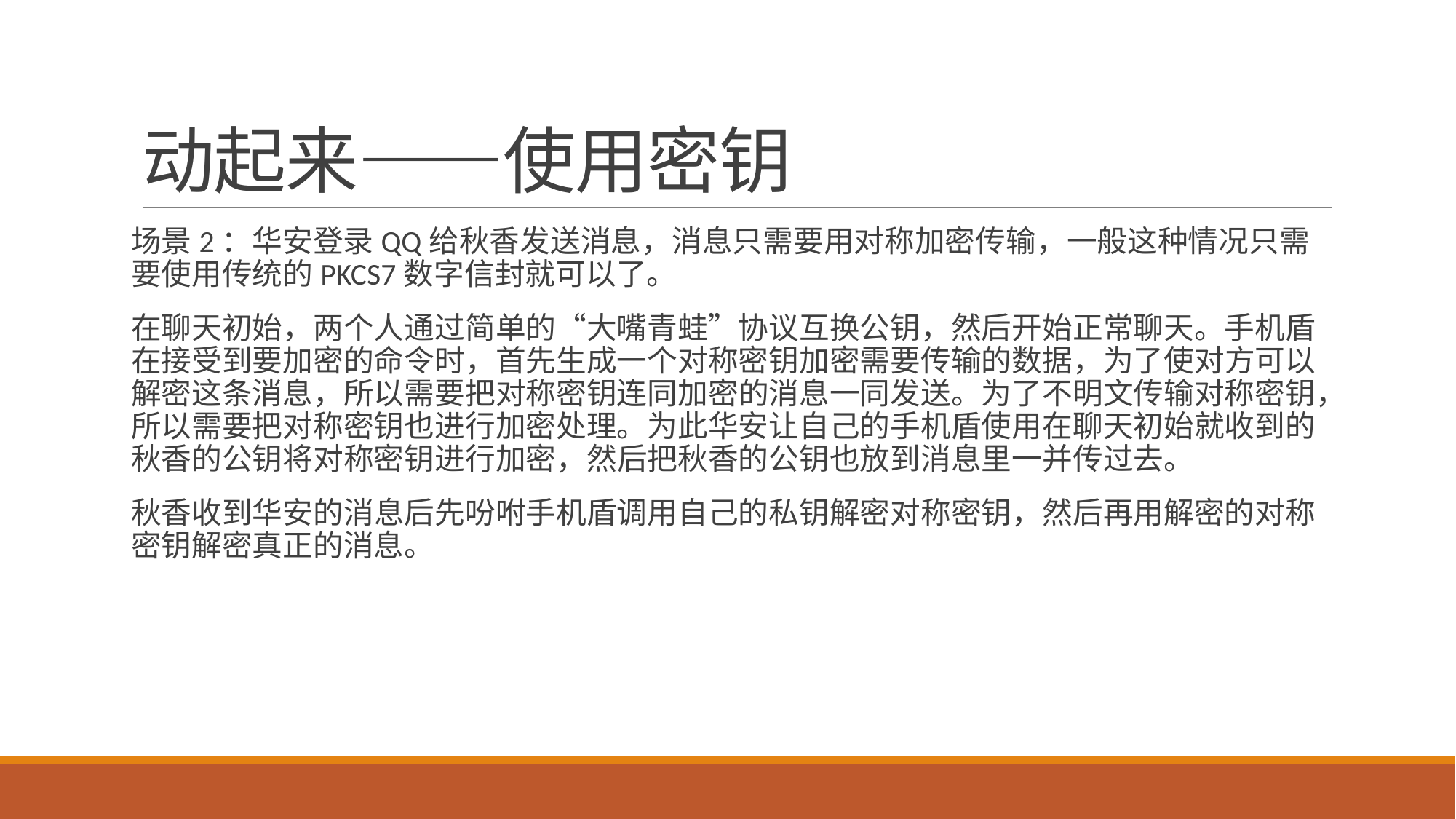

# 动起来——使用密钥
场景2：华安登录QQ给秋香发送消息，消息只需要用对称加密传输，一般这种情况只需要使用传统的PKCS7数字信封就可以了。
在聊天初始，两个人通过简单的“大嘴青蛙”协议互换公钥，然后开始正常聊天。手机盾在接受到要加密的命令时，首先生成一个对称密钥加密需要传输的数据，为了使对方可以解密这条消息，所以需要把对称密钥连同加密的消息一同发送。为了不明文传输对称密钥，所以需要把对称密钥也进行加密处理。为此华安让自己的手机盾使用在聊天初始就收到的秋香的公钥将对称密钥进行加密，然后把秋香的公钥也放到消息里一并传过去。
秋香收到华安的消息后先吩咐手机盾调用自己的私钥解密对称密钥，然后再用解密的对称密钥解密真正的消息。